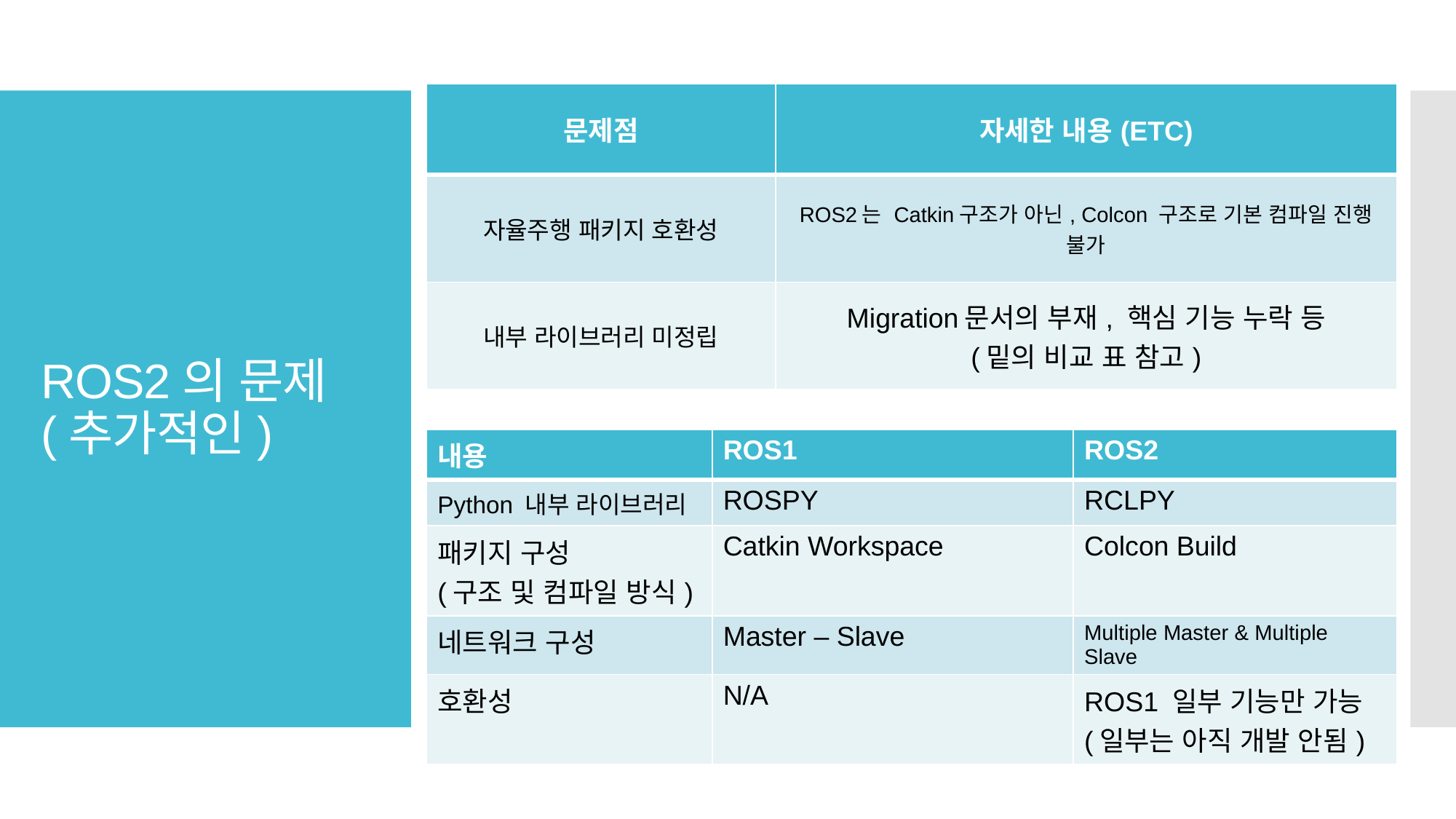

| 문제점 | 자세한 내용(ETC) |
| --- | --- |
| 자율주행 패키지 호환성 | ROS2는 Catkin구조가 아닌, Colcon 구조로 기본 컴파일 진행 불가 |
| 내부 라이브러리 미정립 | Migration문서의 부재, 핵심 기능 누락 등 (밑의 비교 표 참고) |
# ROS2의 문제 (추가적인)
| 내용 | ROS1 | ROS2 |
| --- | --- | --- |
| Python 내부 라이브러리 | ROSPY | RCLPY |
| 패키지 구성 (구조 및 컴파일 방식) | Catkin Workspace | Colcon Build |
| 네트워크 구성 | Master – Slave | Multiple Master & Multiple Slave |
| 호환성 | N/A | ROS1 일부 기능만 가능 (일부는 아직 개발 안됨) |